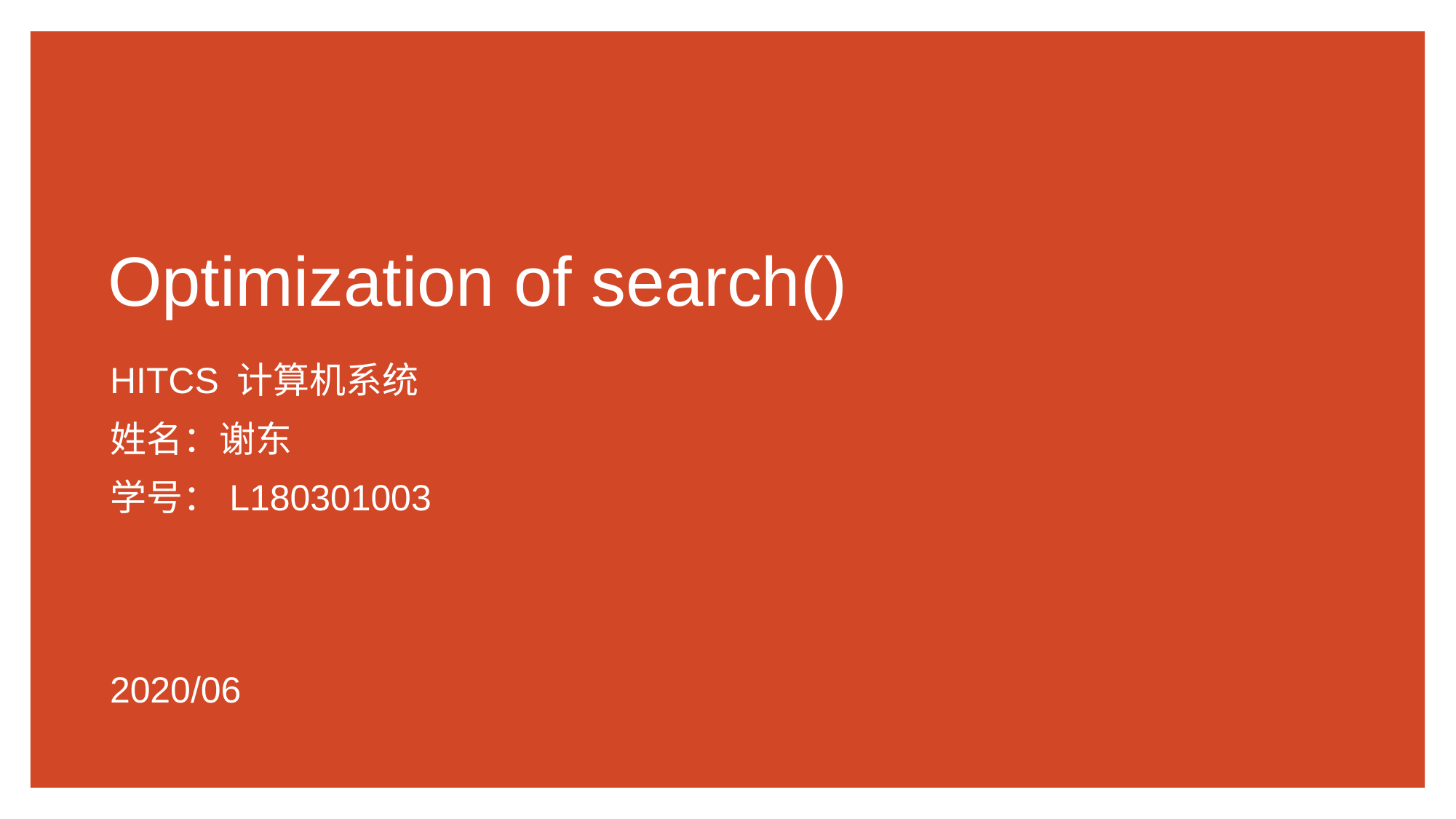

Optimization of search()
HITCS 计算机系统
姓名：谢东
学号：L180301003

2020/06